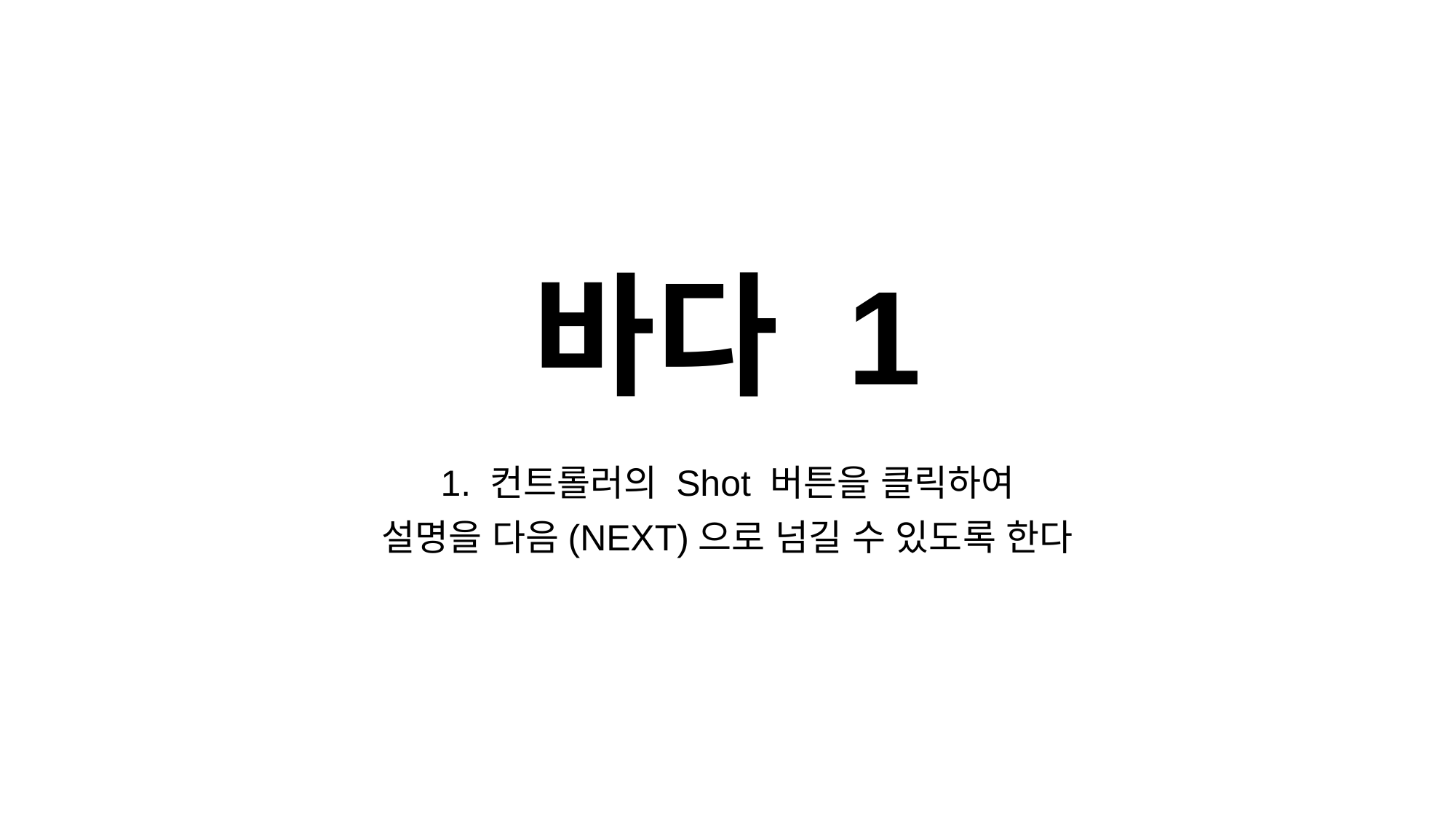

# 바다 1
1. 컨트롤러의 Shot 버튼을 클릭하여
설명을 다음(NEXT)으로 넘길 수 있도록 한다